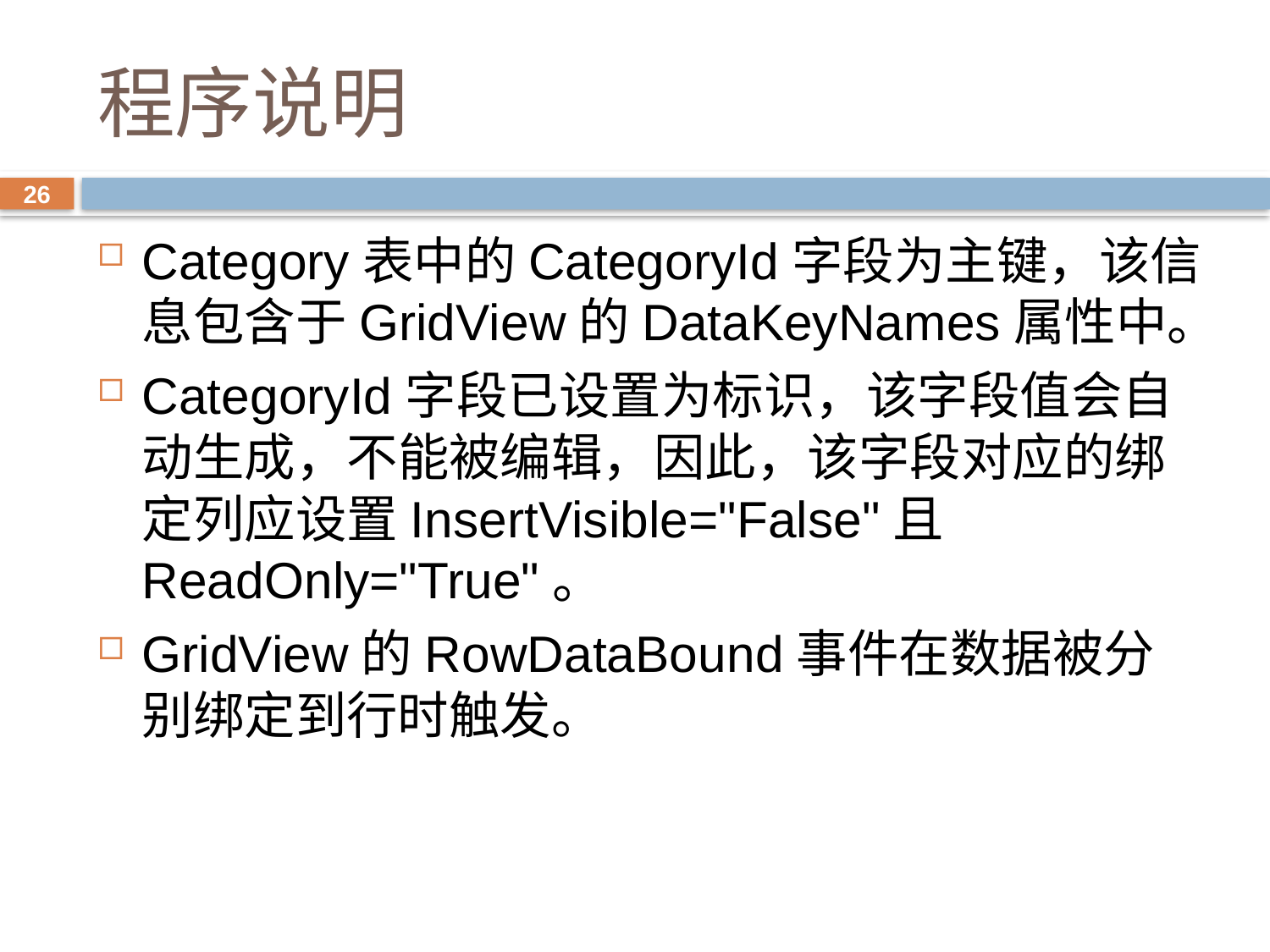

# 程序说明
26
Category表中的CategoryId字段为主键，该信息包含于GridView的DataKeyNames属性中。
CategoryId字段已设置为标识，该字段值会自动生成，不能被编辑，因此，该字段对应的绑定列应设置InsertVisible="False"且ReadOnly="True"。
GridView的RowDataBound事件在数据被分别绑定到行时触发。